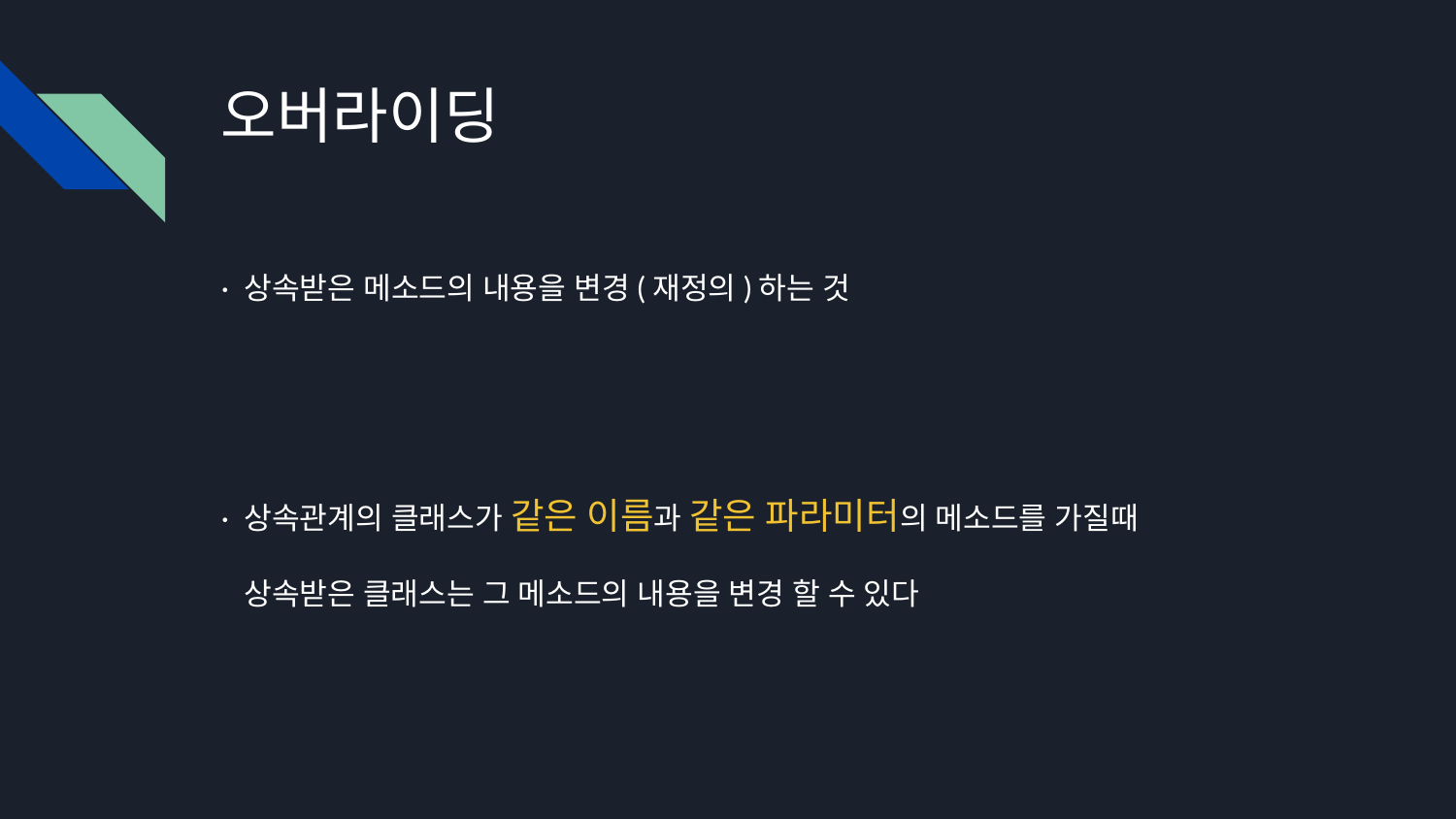

# 오버라이딩
· 상속받은 메소드의 내용을 변경(재정의)하는 것

· 상속관계의 클래스가 같은 이름과 같은 파라미터의 메소드를 가질때
  상속받은 클래스는 그 메소드의 내용을 변경 할 수 있다